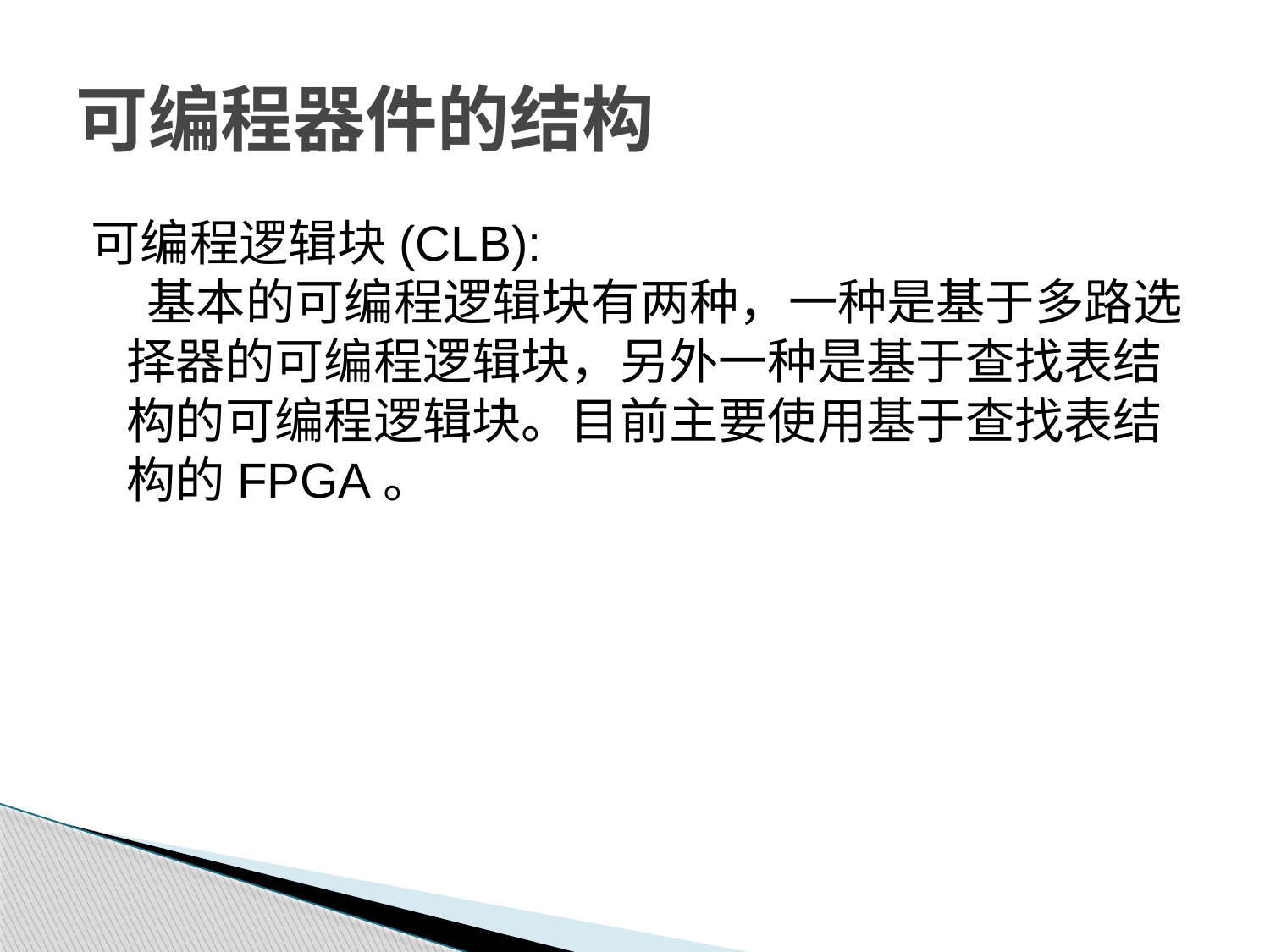

# 可编程器件的结构
可编程逻辑块(CLB):
    基本的可编程逻辑块有两种，一种是基于多路选择器的可编程逻辑块，另外一种是基于查找表结构的可编程逻辑块。目前主要使用基于查找表结构的FPGA。